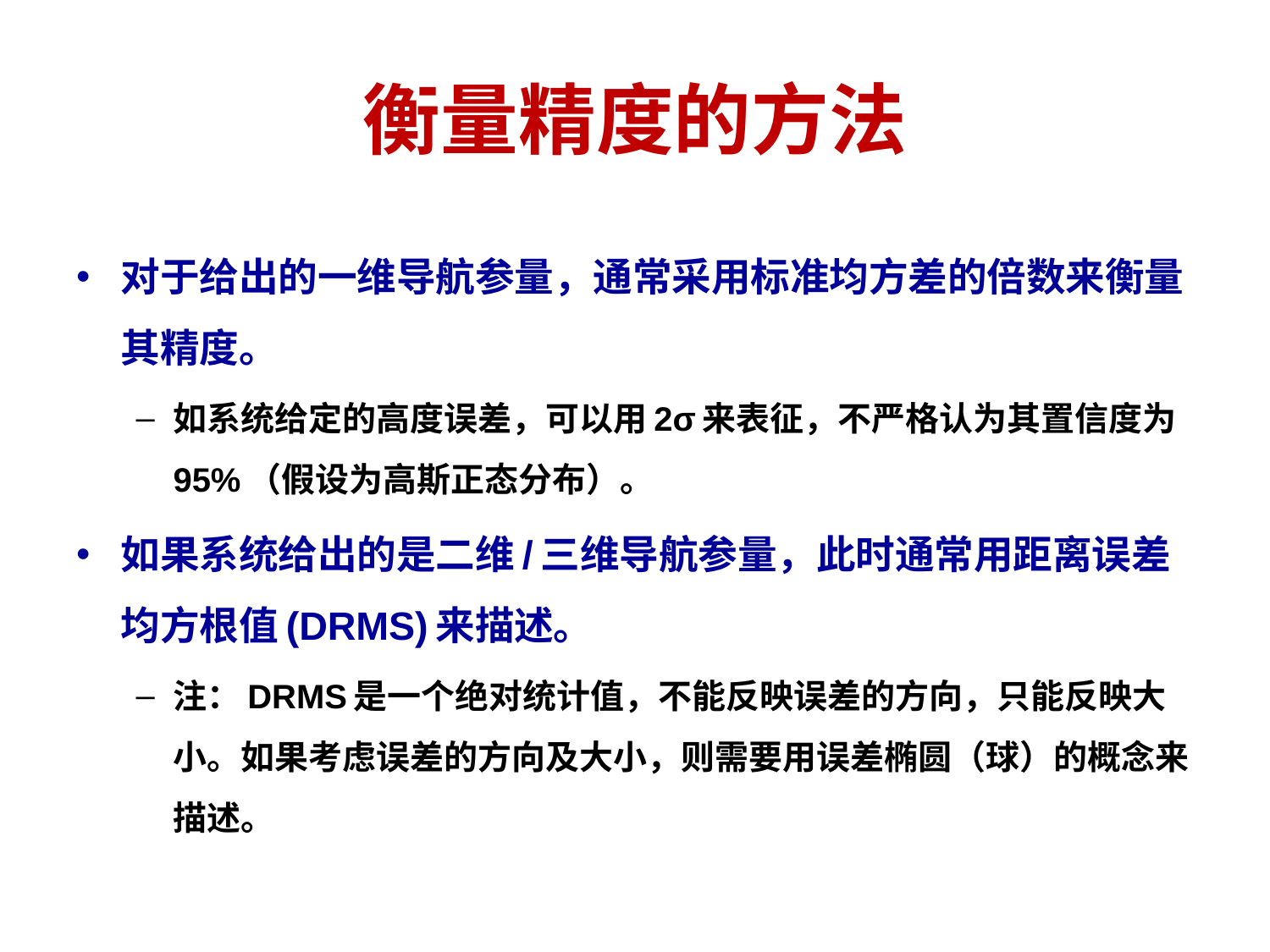

# 衡量精度的方法
对于给出的一维导航参量，通常采用标准均方差的倍数来衡量其精度。
如系统给定的高度误差，可以用2σ来表征，不严格认为其置信度为95%（假设为高斯正态分布）。
如果系统给出的是二维/三维导航参量，此时通常用距离误差均方根值(DRMS)来描述。
注：DRMS是一个绝对统计值，不能反映误差的方向，只能反映大小。如果考虑误差的方向及大小，则需要用误差椭圆（球）的概念来描述。